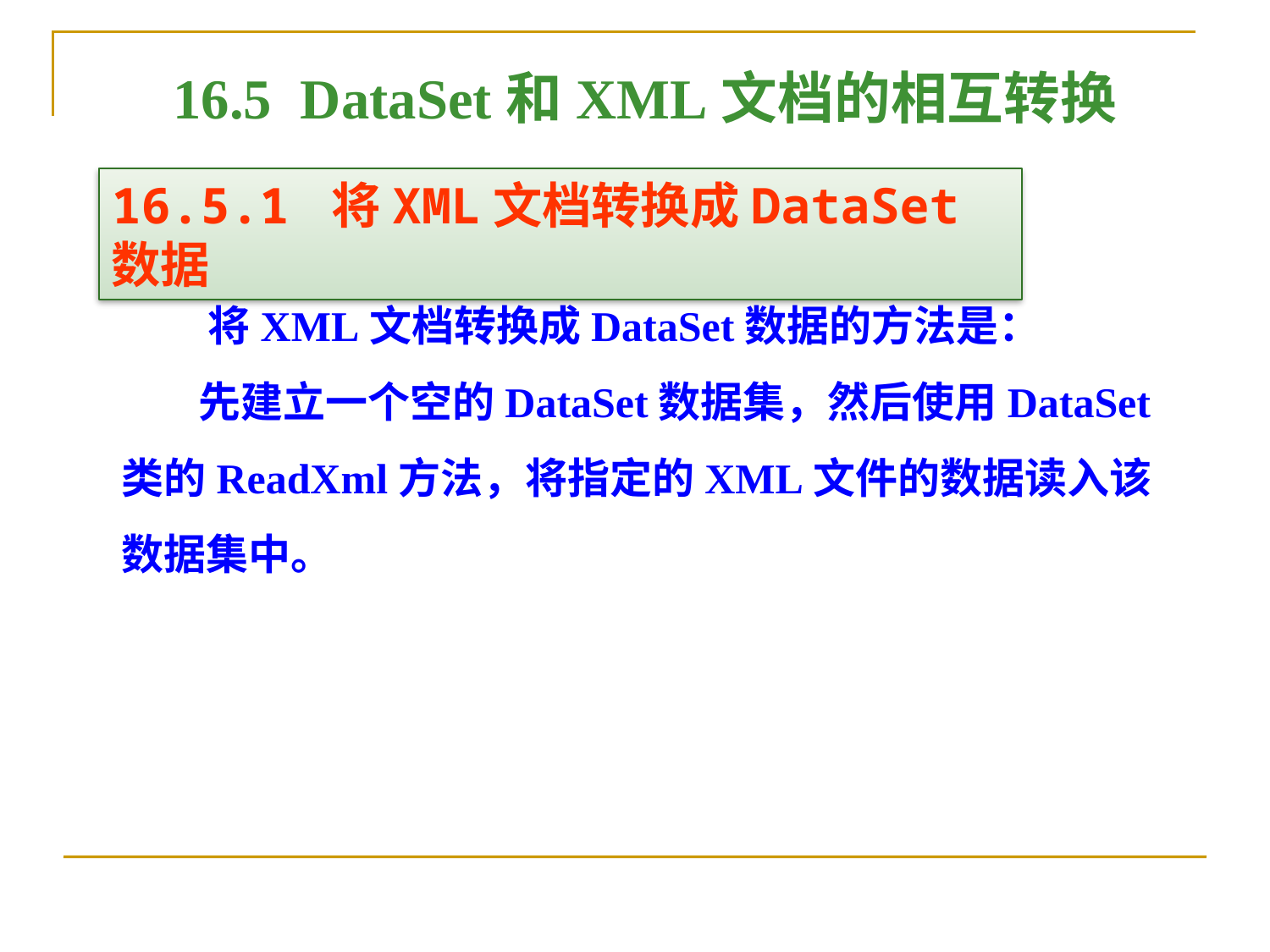

16.5  DataSet和XML文档的相互转换
16.5.1 将XML文档转换成DataSet数据
        将XML文档转换成DataSet数据的方法是：
       先建立一个空的DataSet数据集，然后使用DataSet类的ReadXml方法，将指定的XML文件的数据读入该数据集中。